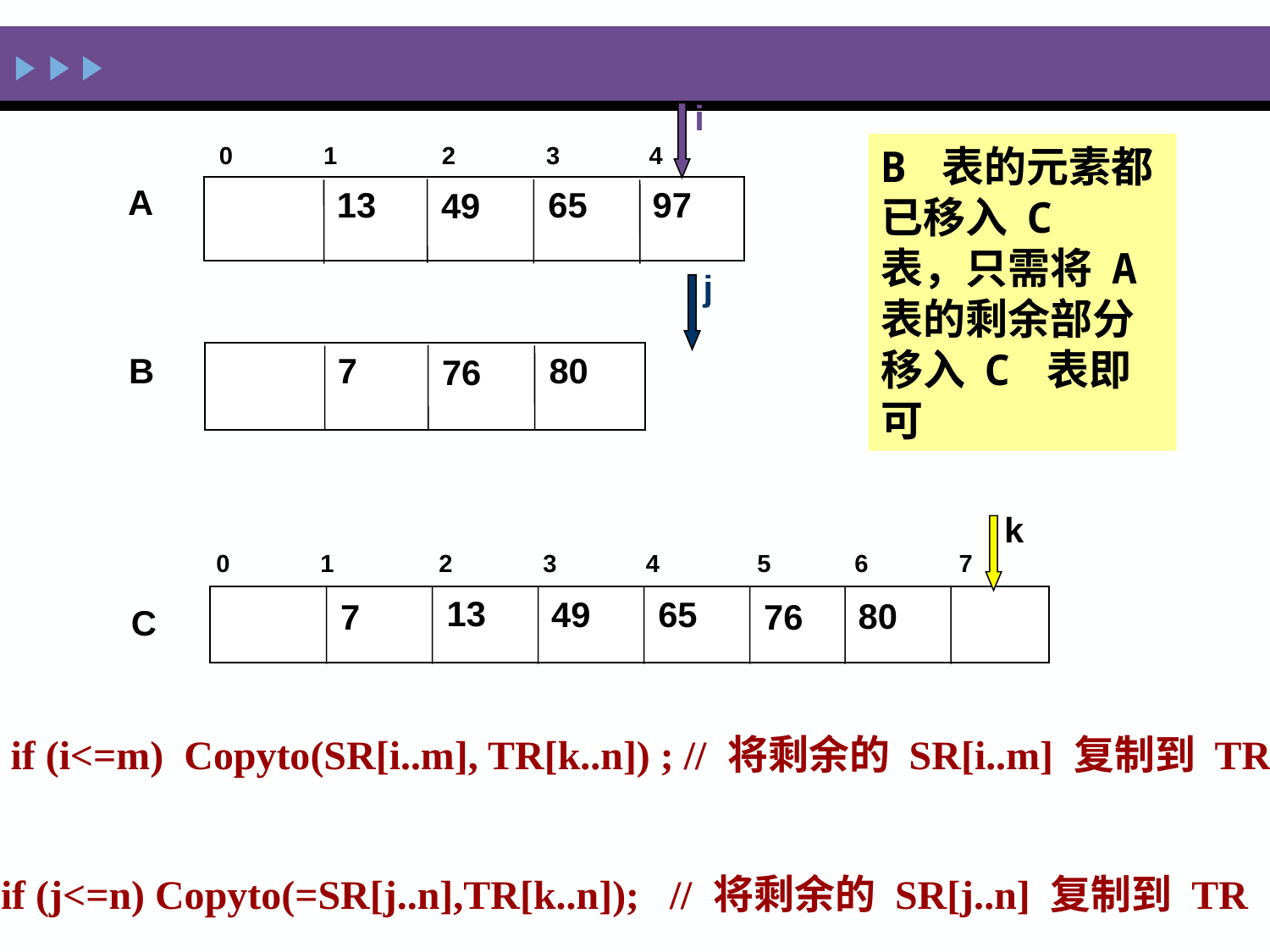

i

0             1               2             3	       4
B 表的元素都已移入 C 表，只需将 A 表的剩余部分移入 C 表即可
A
13
65
97

49

j

7
80
B

76

k

0             1               2             3	       4              5            6             7
13
49
65

80
76
7
C
if (i<=m)  Copyto(SR[i..m], TR[k..n]) ; // 将剩余的 SR[i..m] 复制到 TR
if (j<=n) Copyto(=SR[j..n],TR[k..n]);   // 将剩余的 SR[j..n] 复制到 TR